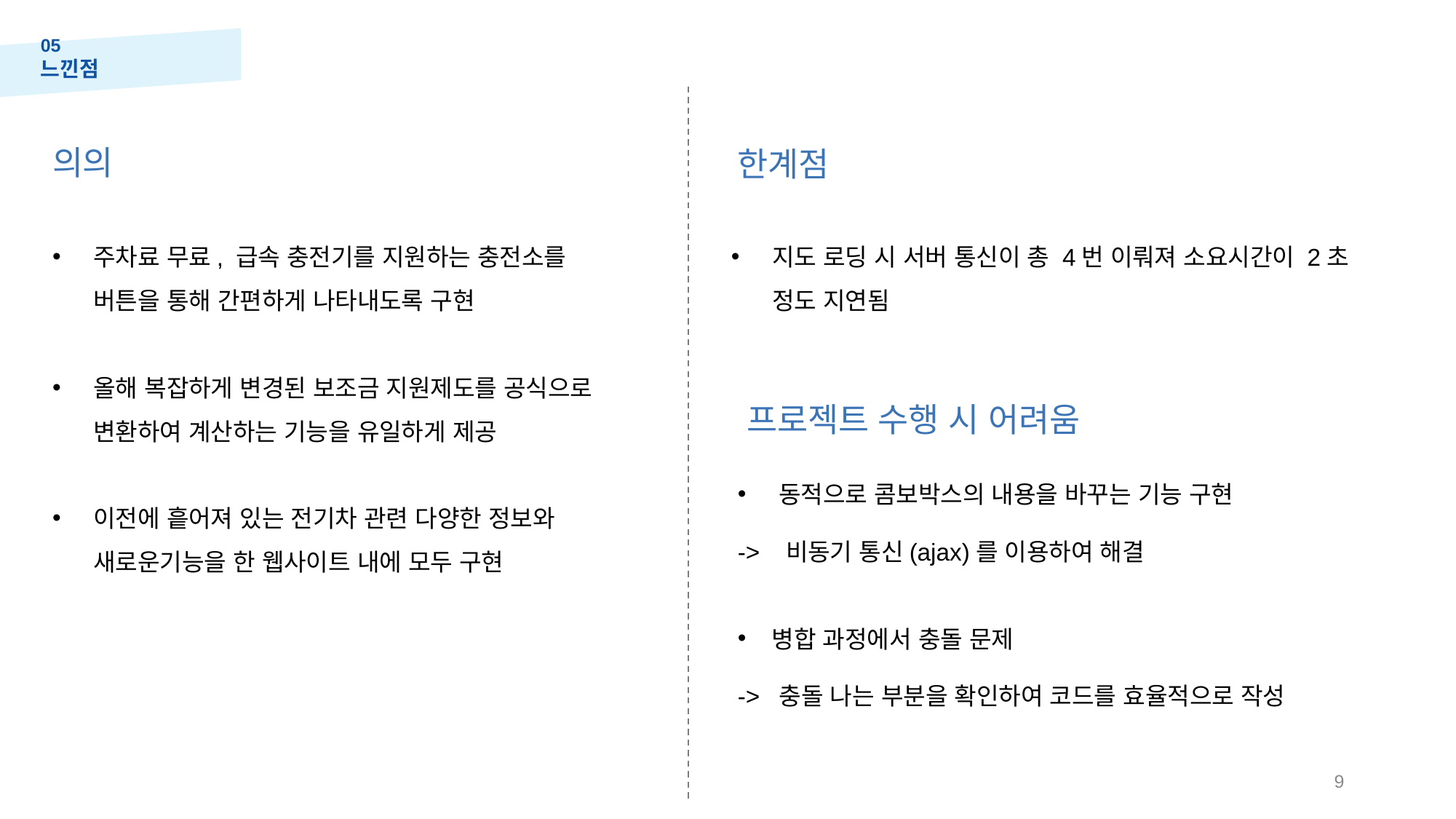

05
느낀점
의의
한계점
주차료 무료, 급속 충전기를 지원하는 충전소를 버튼을 통해 간편하게 나타내도록 구현

올해 복잡하게 변경된 보조금 지원제도를 공식으로 변환하여 계산하는 기능을 유일하게 제공

이전에 흩어져 있는 전기차 관련 다양한 정보와 새로운기능을 한 웹사이트 내에 모두 구현
지도 로딩 시 서버 통신이 총 4번 이뤄져 소요시간이 2초 정도 지연됨
프로젝트 수행 시 어려움
동적으로 콤보박스의 내용을 바꾸는 기능 구현

->   비동기 통신(ajax)를 이용하여 해결

병합 과정에서 충돌 문제

->  충돌 나는 부분을 확인하여 코드를 효율적으로 작성
9